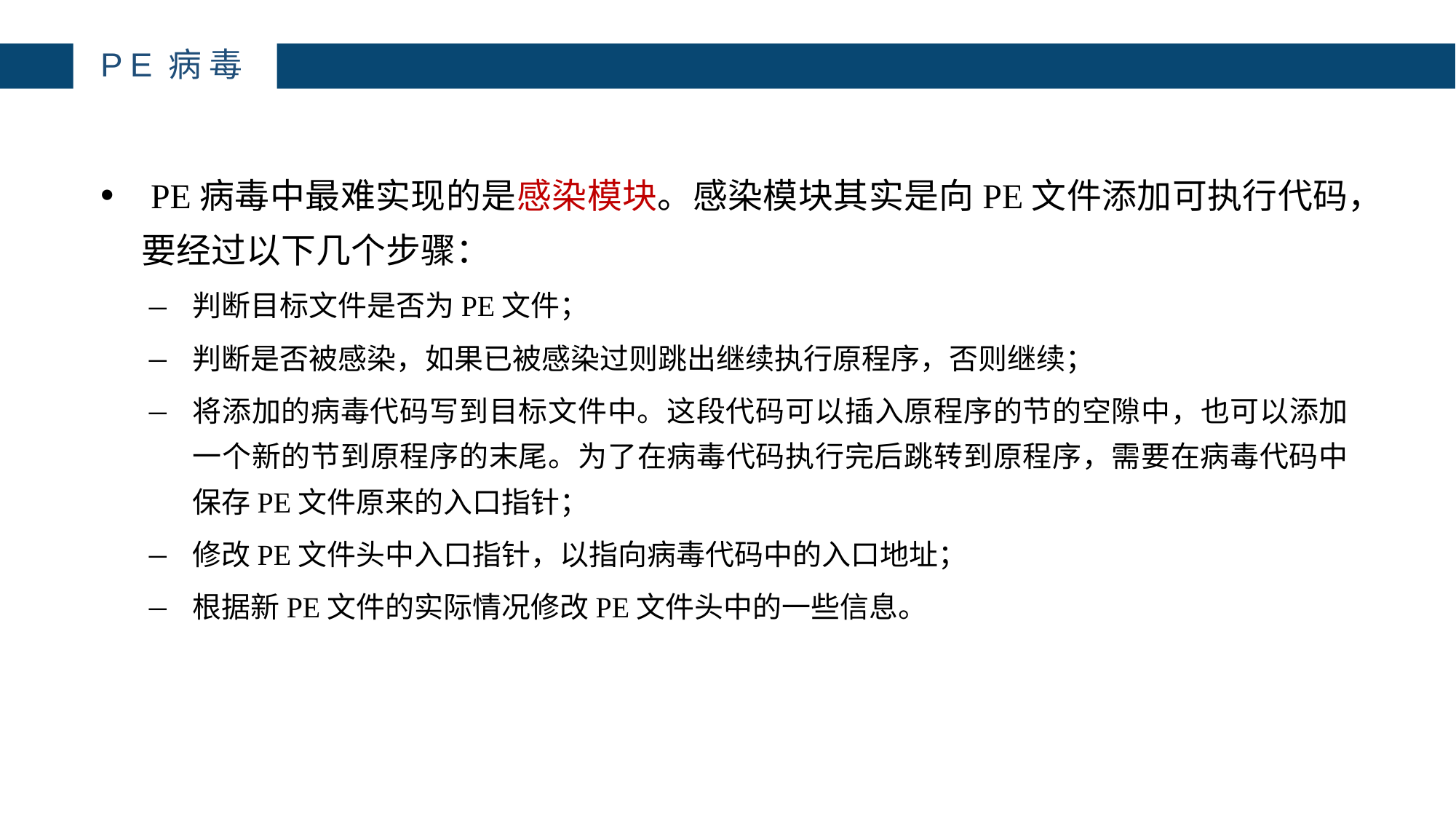

# PE病毒

 PE病毒中最难实现的是感染模块。感染模块其实是向PE文件添加可执行代码，要经过以下几个步骤：
判断目标文件是否为PE文件；
判断是否被感染，如果已被感染过则跳出继续执行原程序，否则继续；
将添加的病毒代码写到目标文件中。这段代码可以插入原程序的节的空隙中，也可以添加一个新的节到原程序的末尾。为了在病毒代码执行完后跳转到原程序，需要在病毒代码中保存PE文件原来的入口指针；
修改PE文件头中入口指针，以指向病毒代码中的入口地址；
根据新PE文件的实际情况修改PE文件头中的一些信息。